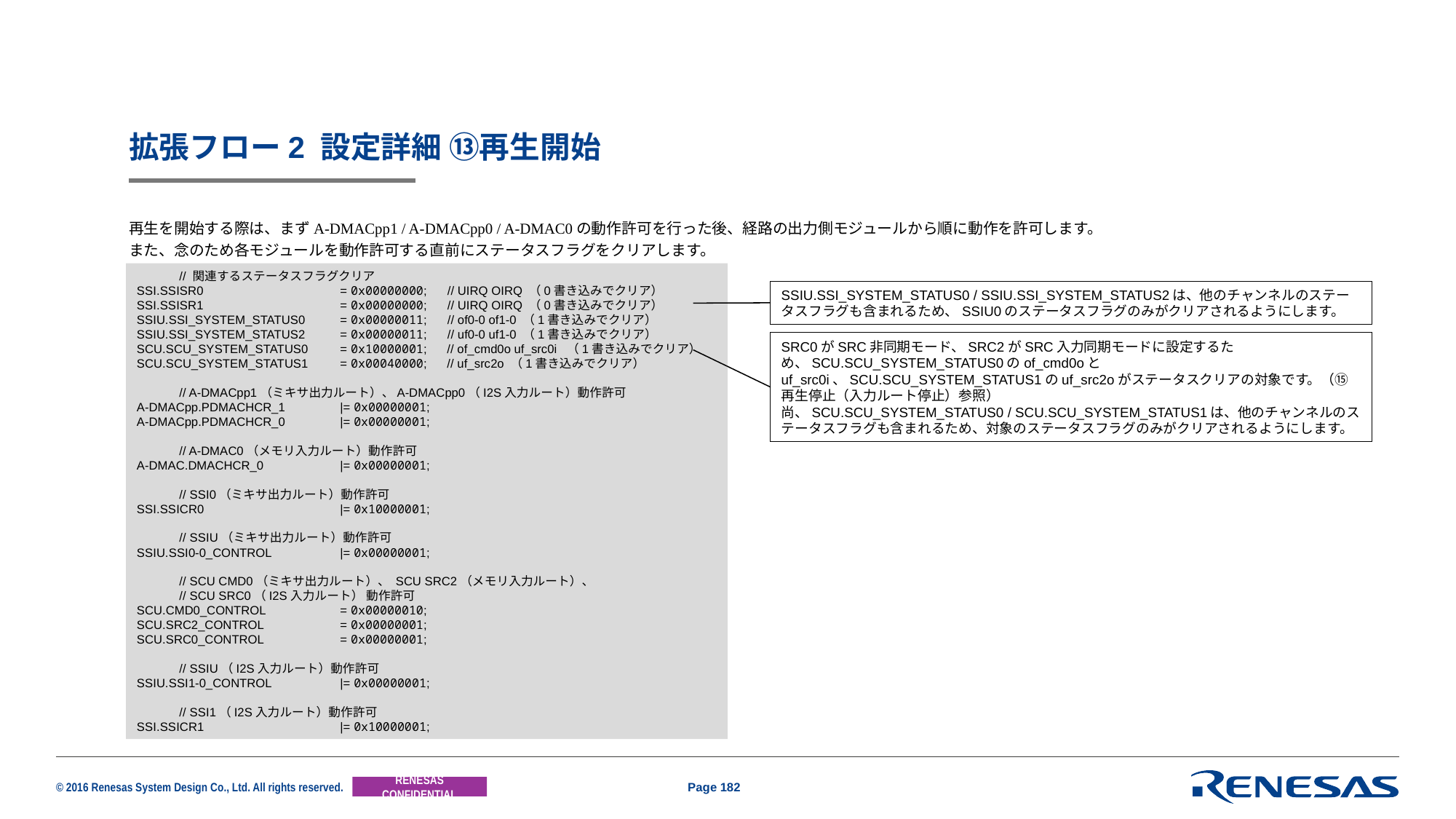

# 拡張フロー2 設定詳細 ⑬再生開始
再生を開始する際は、まずA-DMACpp1 / A-DMACpp0 / A-DMAC0の動作許可を行った後、経路の出力側モジュールから順に動作を許可します。
また、念のため各モジュールを動作許可する直前にステータスフラグをクリアします。

	// 関連するステータスフラグクリア
SSI.SSISR0 	= 0x00000000;	// UIRQ OIRQ （0書き込みでクリア）
SSI.SSISR1 	= 0x00000000;	// UIRQ OIRQ （0書き込みでクリア）
SSIU.SSI_SYSTEM_STATUS0	= 0x00000011;	// of0-0 of1-0 （1書き込みでクリア）
SSIU.SSI_SYSTEM_STATUS2	= 0x00000011;	// uf0-0 uf1-0 （1書き込みでクリア）
SCU.SCU_SYSTEM_STATUS0	= 0x10000001;	// of_cmd0o uf_src0i  （1書き込みでクリア）
SCU.SCU_SYSTEM_STATUS1	= 0x00040000;	// uf_src2o （1書き込みでクリア）

	// A-DMACpp1（ミキサ出力ルート）、A-DMACpp0（I2S入力ルート）動作許可
A-DMACpp.PDMACHCR_1	|= 0x00000001;
A-DMACpp.PDMACHCR_0	|= 0x00000001;

	// A-DMAC0（メモリ入力ルート）動作許可
A-DMAC.DMACHCR_0	|= 0x00000001;

	// SSI0（ミキサ出力ルート）動作許可
SSI.SSICR0 	|= 0x10000001;
	// SSIU（ミキサ出力ルート）動作許可
SSIU.SSI0-0_CONTROL	|= 0x00000001;

	// SCU CMD0（ミキサ出力ルート）、 SCU SRC2（メモリ入力ルート）、
	// SCU SRC0（I2S入力ルート） 動作許可
SCU.CMD0_CONTROL	= 0x00000010;
SCU.SRC2_CONTROL	= 0x00000001;
SCU.SRC0_CONTROL	= 0x00000001;

	// SSIU（I2S入力ルート）動作許可
SSIU.SSI1-0_CONTROL	|= 0x00000001;

	// SSI1（I2S入力ルート）動作許可
SSI.SSICR1 	|= 0x10000001;
SSIU.SSI_SYSTEM_STATUS0 / SSIU.SSI_SYSTEM_STATUS2は、他のチャンネルのステータスフラグも含まれるため、SSIU0のステータスフラグのみがクリアされるようにします。
SRC0がSRC非同期モード、SRC2がSRC入力同期モードに設定するため、SCU.SCU_SYSTEM_STATUS0のof_cmd0oとuf_src0i、SCU.SCU_SYSTEM_STATUS1のuf_src2oがステータスクリアの対象です。（⑮再生停止（入力ルート停止）参照）
尚、SCU.SCU_SYSTEM_STATUS0 / SCU.SCU_SYSTEM_STATUS1は、他のチャンネルのステータスフラグも含まれるため、対象のステータスフラグのみがクリアされるようにします。
Page 182